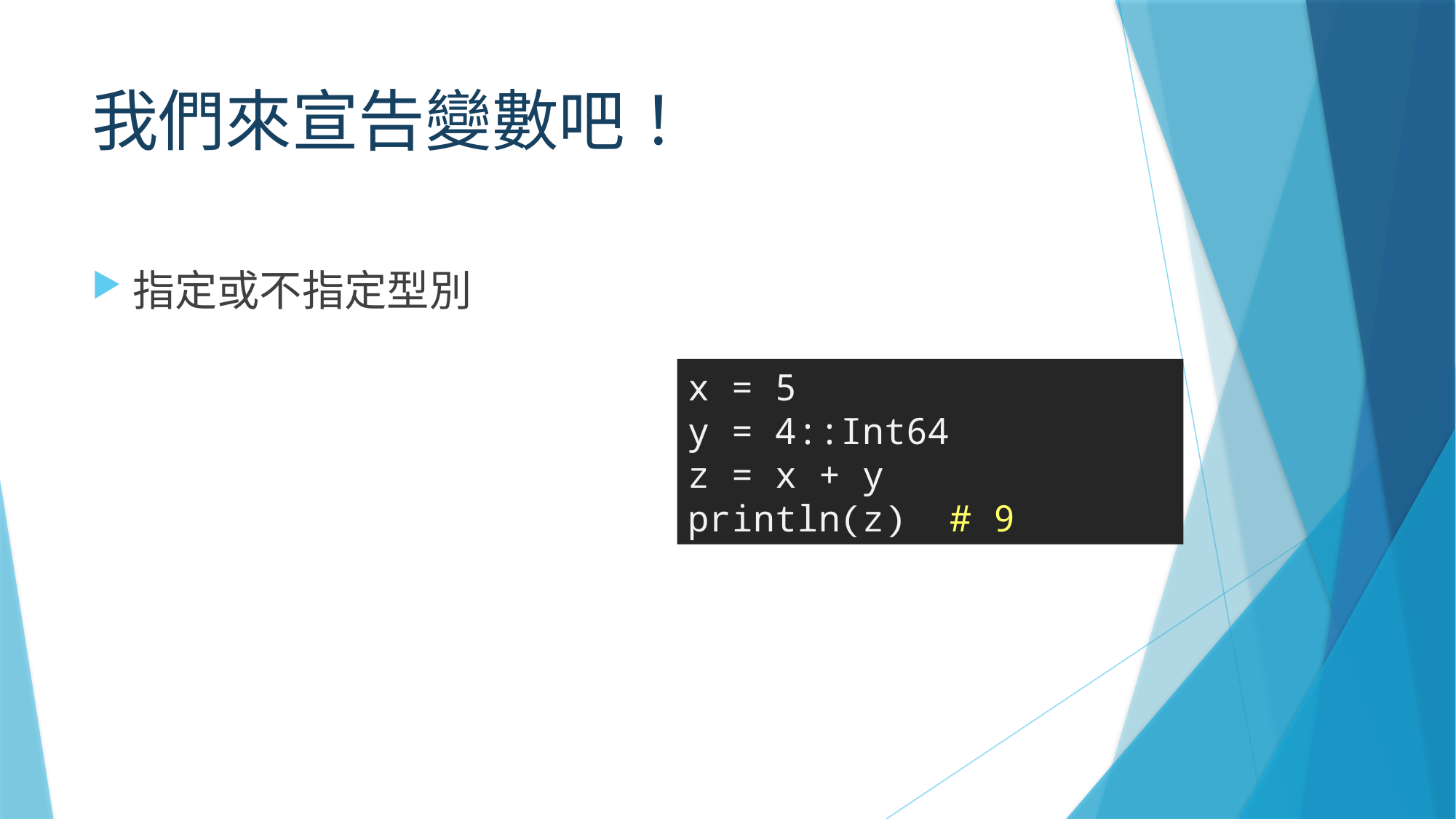

# 我們來宣告變數吧！
指定或不指定型別
x = 5
y = 4::Int64
z = x + y
println(z)  # 9